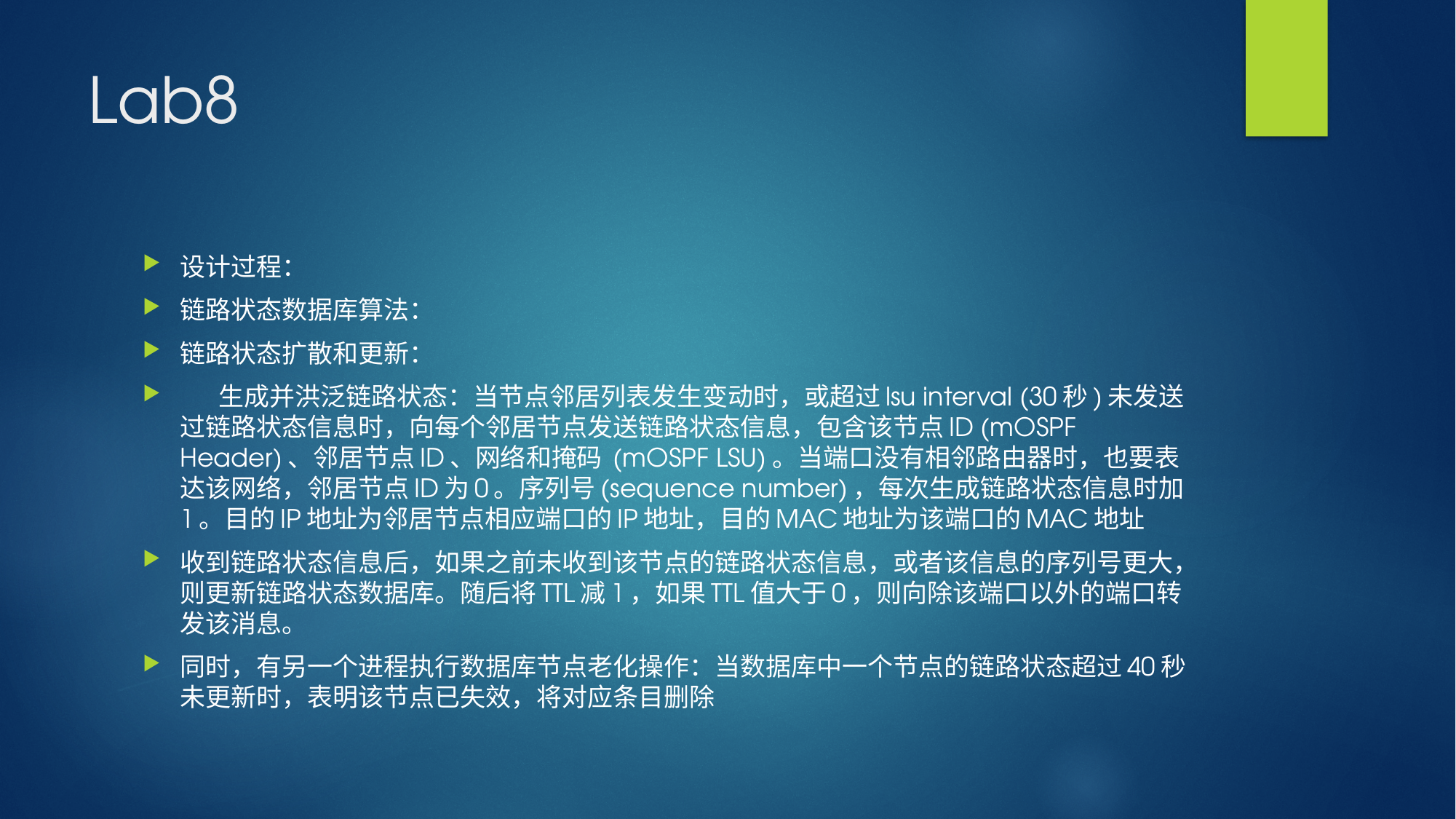

# Lab8
设计过程：
链路状态数据库算法：
链路状态扩散和更新：
      生成并洪泛链路状态：当节点邻居列表发生变动时，或超过lsu interval (30秒)未发送过链路状态信息时，向每个邻居节点发送链路状态信息，包含该节点ID (mOSPF Header)、邻居节点ID、网络和掩码 (mOSPF LSU)。当端口没有相邻路由器时，也要表达该网络，邻居节点ID为0。序列号(sequence number)，每次生成链路状态信息时加1。目的IP地址为邻居节点相应端口的IP地址，目的MAC地址为该端口的MAC地址
收到链路状态信息后，如果之前未收到该节点的链路状态信息，或者该信息的序列号更大，则更新链路状态数据库。随后将TTL减1，如果TTL值大于0，则向除该端口以外的端口转发该消息。
同时，有另一个进程执行数据库节点老化操作：当数据库中一个节点的链路状态超过40秒未更新时，表明该节点已失效，将对应条目删除